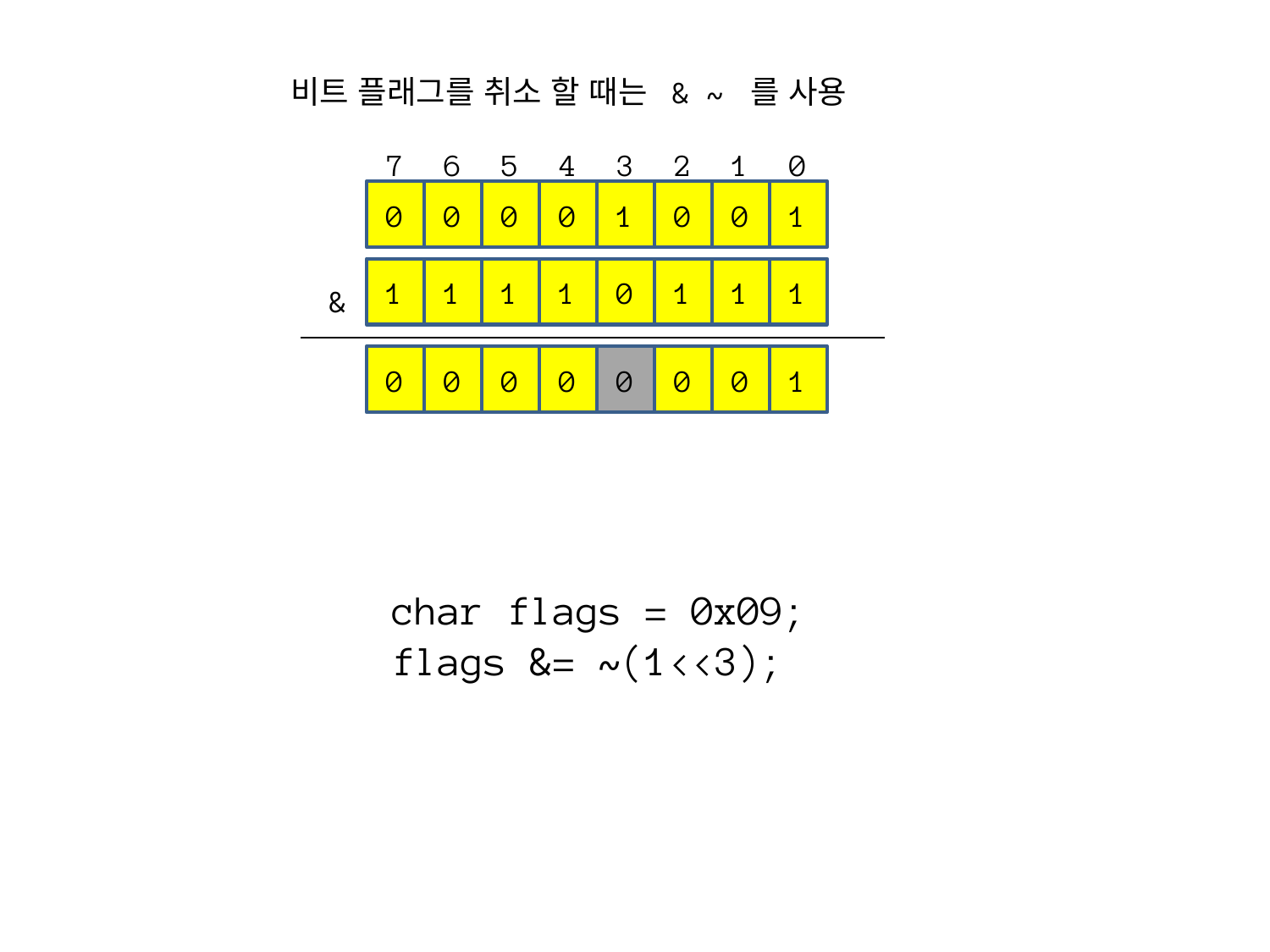

비트 플래그를 취소 할 때는  & ~ 를 사용
7
6
5
4
3
2
1
0
0
0
0
0
1
0
0
1
1
1
1
1
0
1
1
1
&
0
0
0
0
0
0
0
1
char flags = 0x09;
flags &= ~(1<<3);